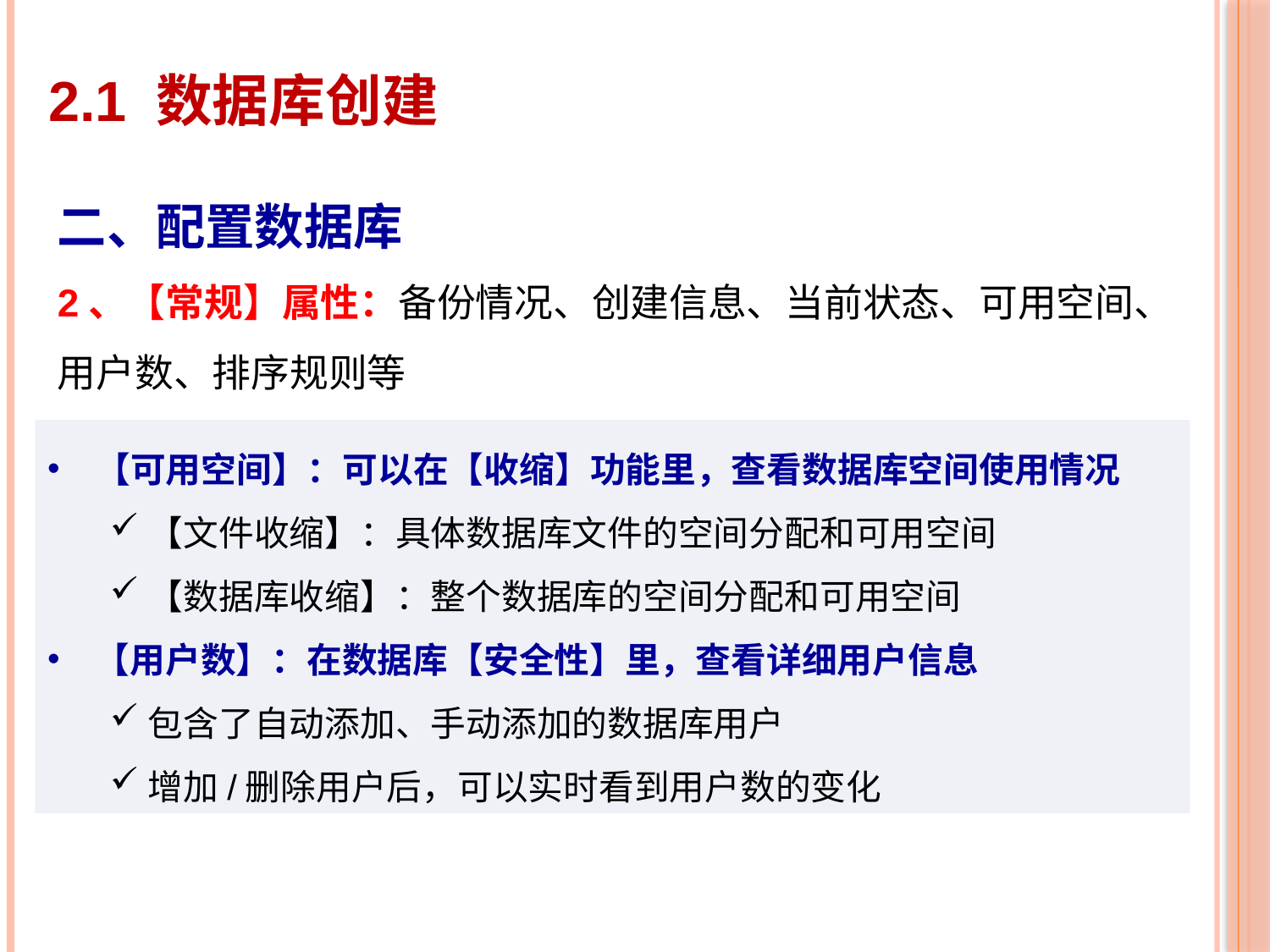

# 2.1 数据库创建
二、配置数据库
2、【常规】属性：备份情况、创建信息、当前状态、可用空间、用户数、排序规则等
【可用空间】：可以在【收缩】功能里，查看数据库空间使用情况
【文件收缩】：具体数据库文件的空间分配和可用空间
【数据库收缩】：整个数据库的空间分配和可用空间
【用户数】：在数据库【安全性】里，查看详细用户信息
包含了自动添加、手动添加的数据库用户
增加/删除用户后，可以实时看到用户数的变化